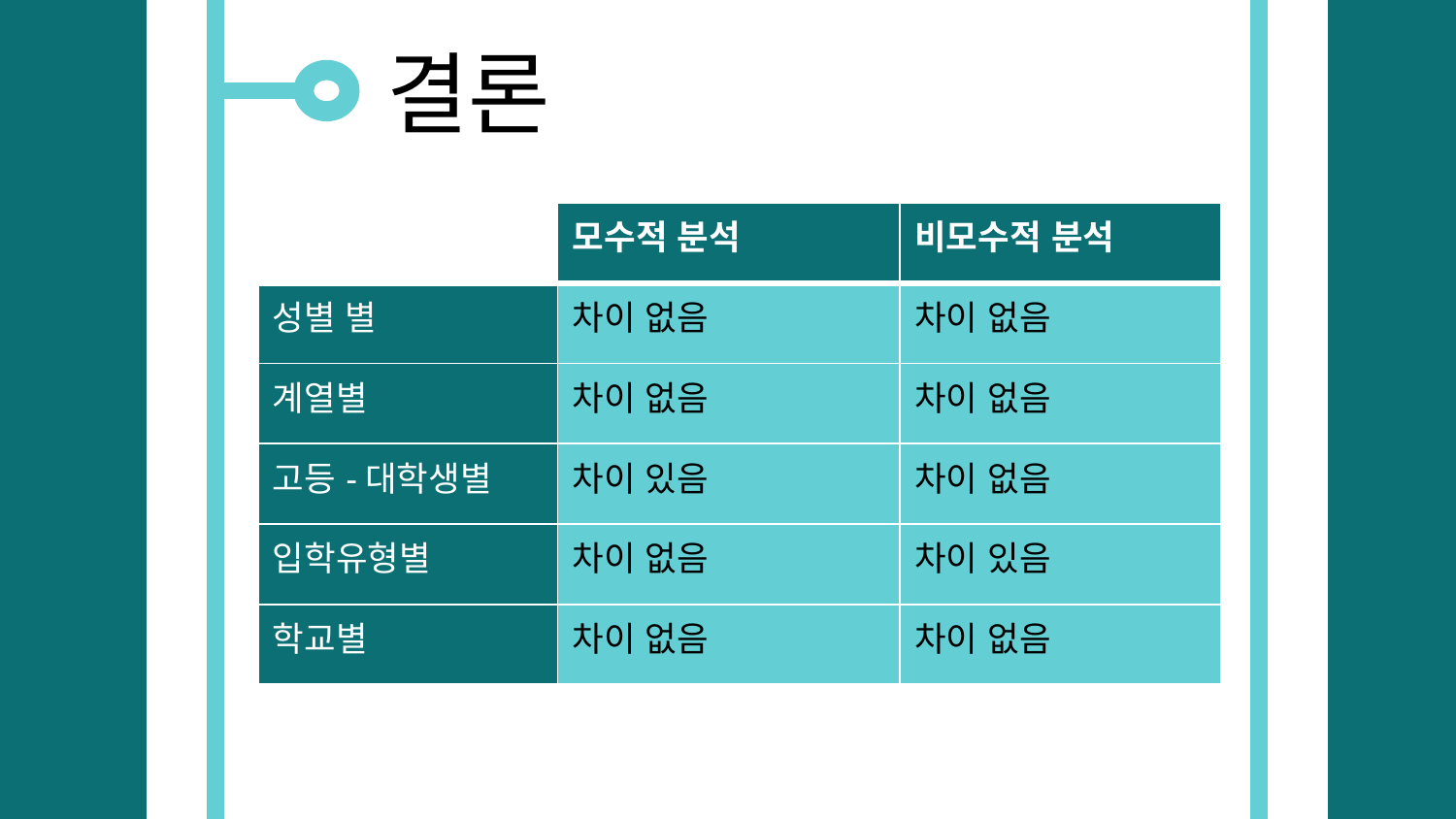

결론
#

|  | 모수적 분석 | 비모수적 분석 |
| --- | --- | --- |
| 성별 별 | 차이 없음 | 차이 없음 |
| 계열별 | 차이 없음 | 차이 없음 |
| 고등-대학생별 | 차이 있음 | 차이 없음 |
| 입학유형별 | 차이 없음 | 차이 있음 |
| 학교별 | 차이 없음 | 차이 없음 |